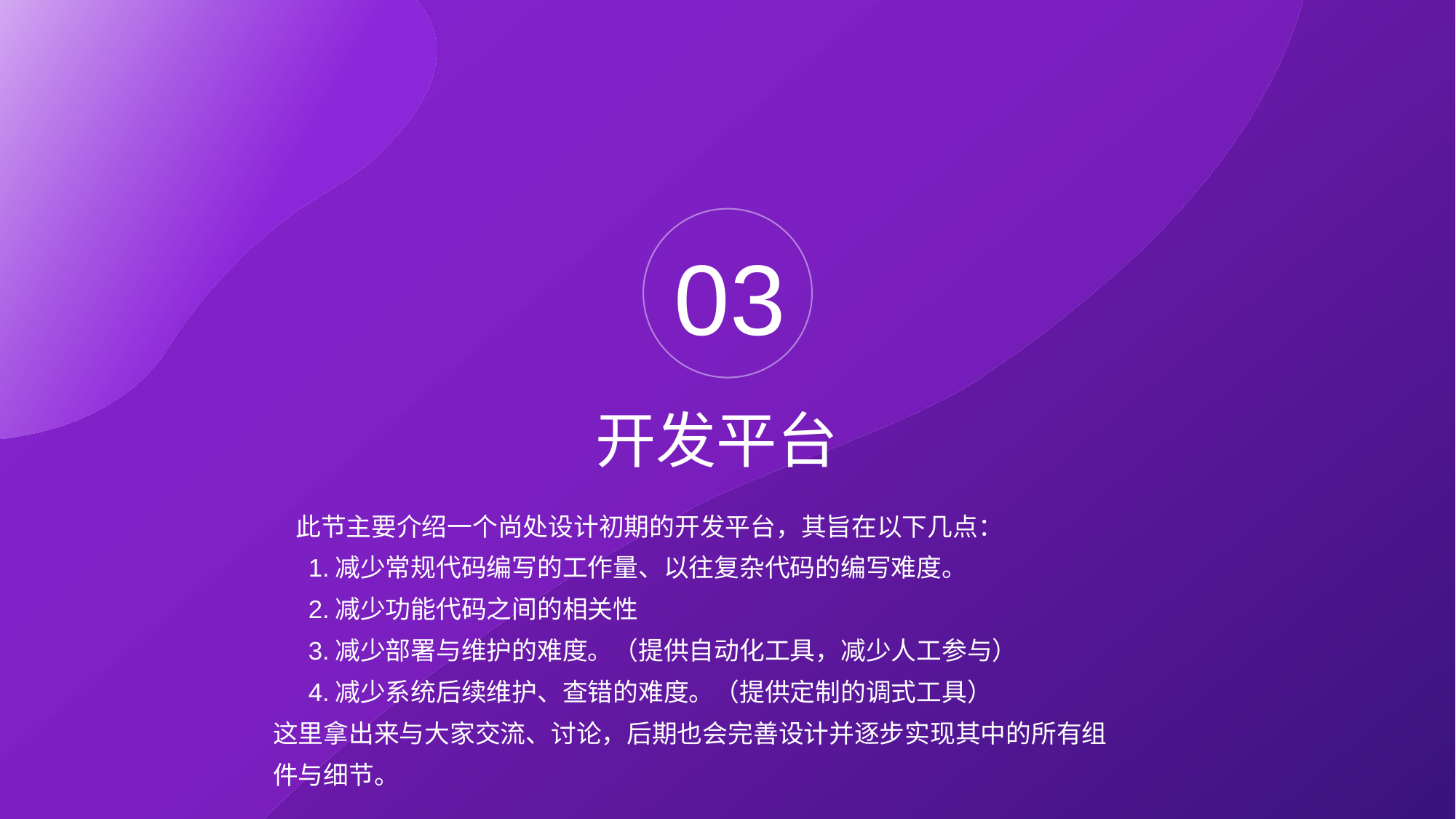

03
# 开发平台
   此节主要介绍一个尚处设计初期的开发平台，其旨在以下几点：
     1.减少常规代码编写的工作量、以往复杂代码的编写难度。
     2.减少功能代码之间的相关性
     3.减少部署与维护的难度。（提供自动化工具，减少人工参与）
     4.减少系统后续维护、查错的难度。（提供定制的调式工具）
这里拿出来与大家交流、讨论，后期也会完善设计并逐步实现其中的所有组
件与细节。